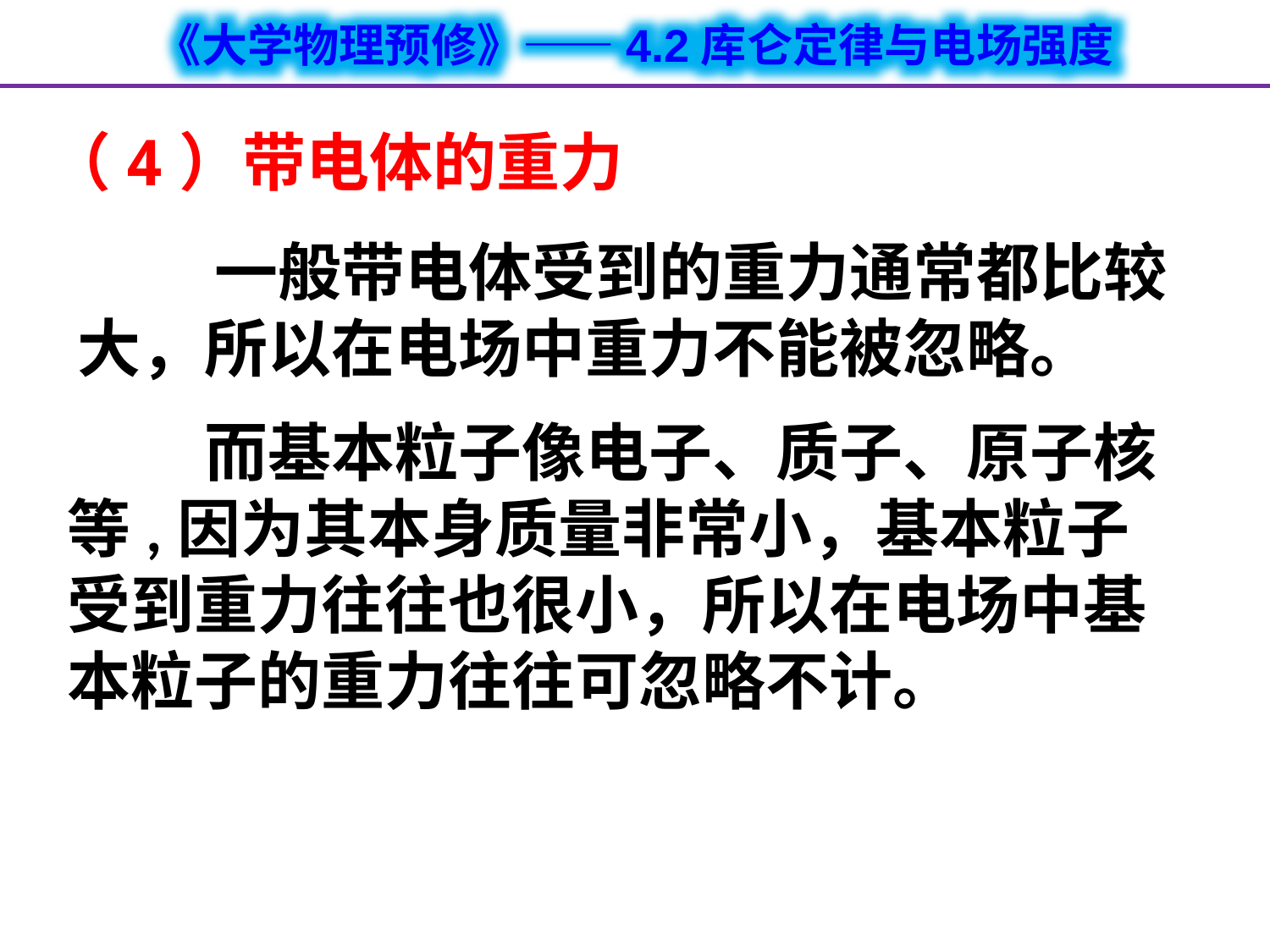

（4）带电体的重力
一般带电体受到的重力通常都比较大，所以在电场中重力不能被忽略。
而基本粒子像电子、质子、原子核等,因为其本身质量非常小，基本粒子受到重力往往也很小，所以在电场中基本粒子的重力往往可忽略不计。